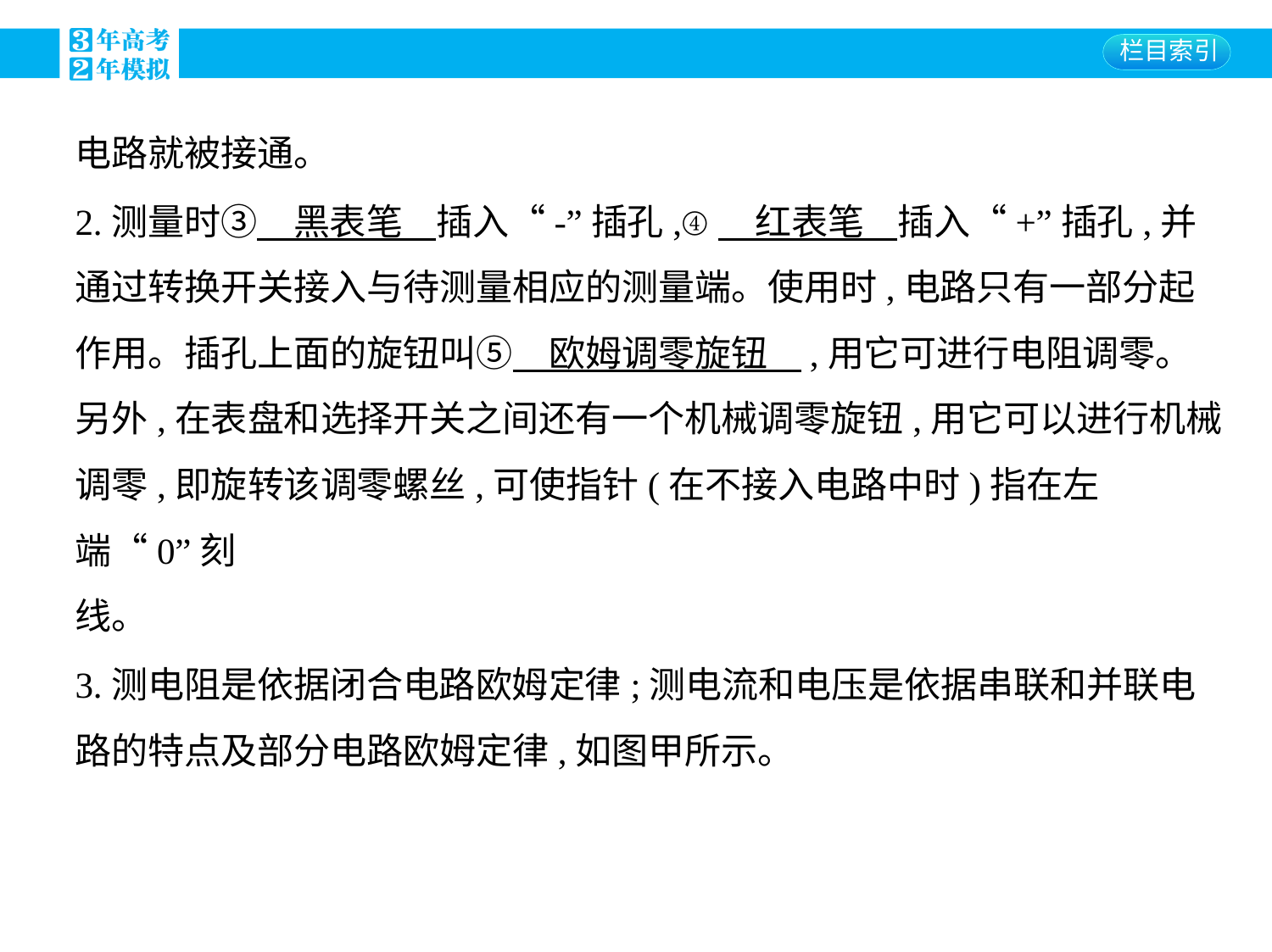

电路就被接通。
2.测量时③　黑表笔    插入“-”插孔,④　红表笔    插入“+”插孔,并
通过转换开关接入与待测量相应的测量端。使用时,电路只有一部分起
作用。插孔上面的旋钮叫⑤　欧姆调零旋钮    ,用它可进行电阻调零。
另外,在表盘和选择开关之间还有一个机械调零旋钮,用它可以进行机械
调零,即旋转该调零螺丝,可使指针(在不接入电路中时)指在左端“0”刻
线。
3.测电阻是依据闭合电路欧姆定律;测电流和电压是依据串联和并联电
路的特点及部分电路欧姆定律,如图甲所示。